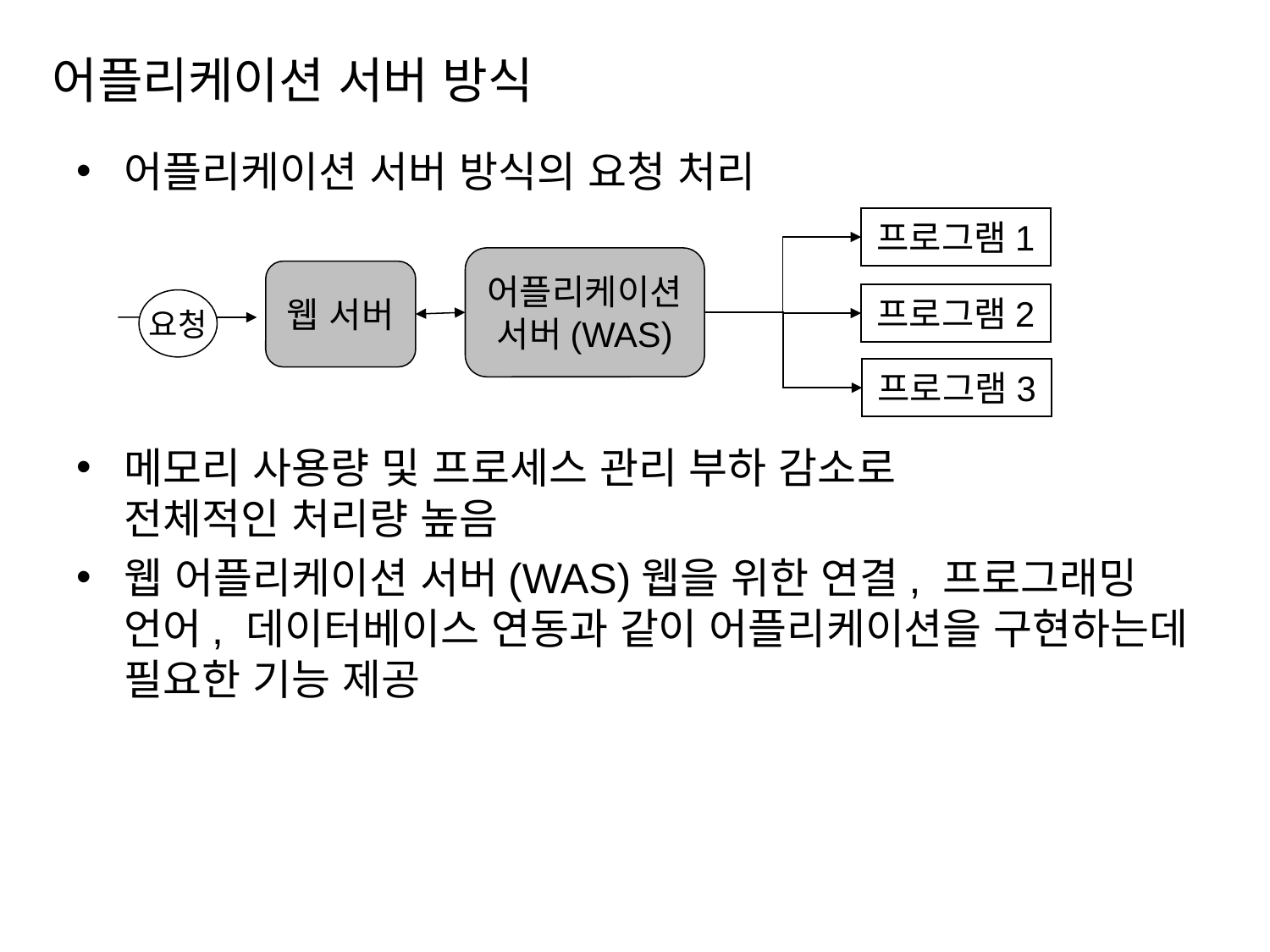

# 어플리케이션 서버 방식
어플리케이션 서버 방식의 요청 처리

메모리 사용량 및 프로세스 관리 부하 감소로
전체적인 처리량 높음
웹 어플리케이션 서버(WAS)웹을 위한 연결, 프로그래밍 언어, 데이터베이스 연동과 같이 어플리케이션을 구현하는데 필요한 기능 제공
프로그램1
어플리케이션
서버(WAS)
웹 서버
프로그램2
요청

프로그램3